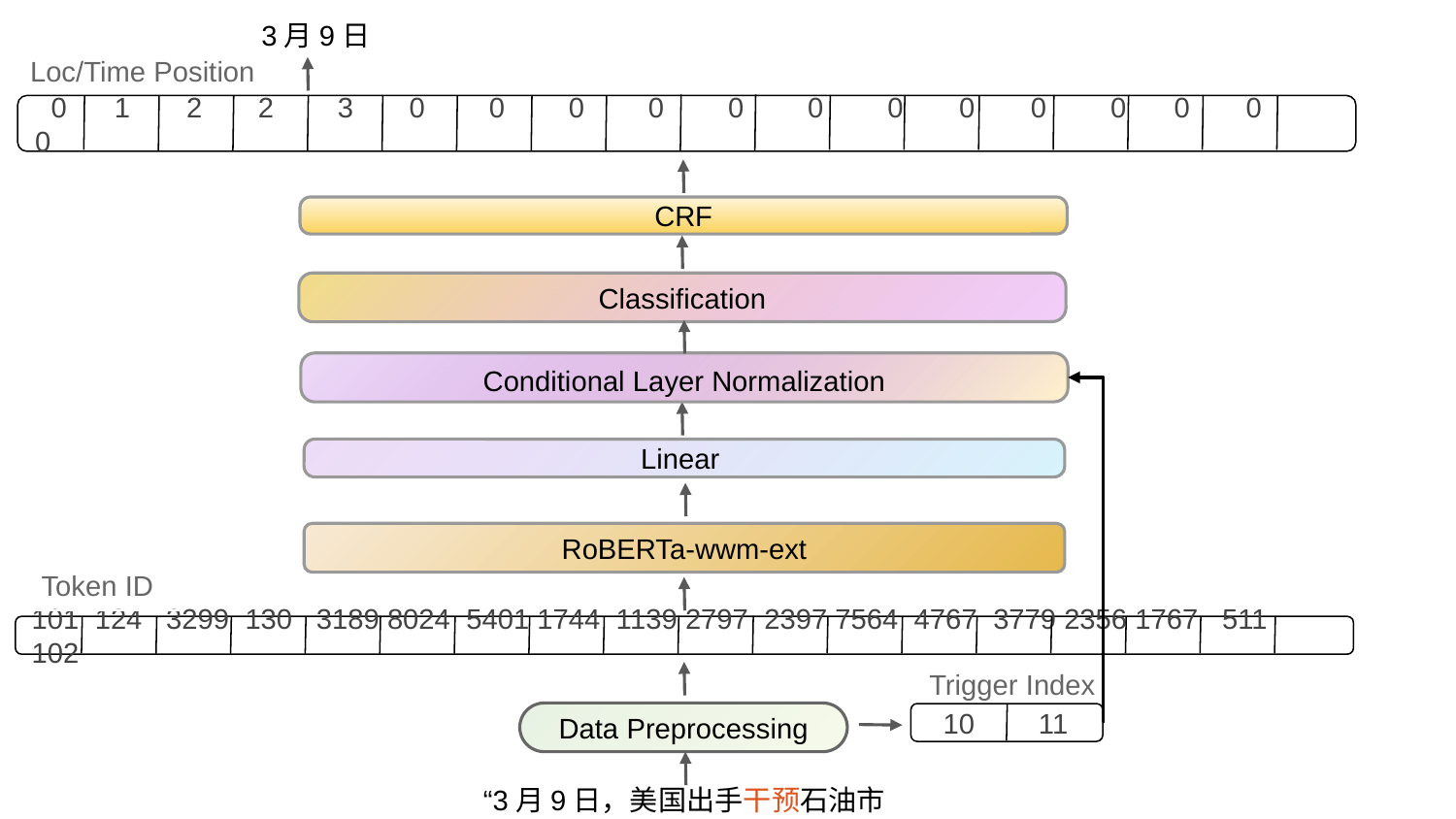

3月9日
Loc/Time Position
  0      1       2       2        3       0        0        0        0        0        0        0       0       0        0      0       0        0
CRF
Classification
Conditional Layer Normalization
Linear
RoBERTa-wwm-ext
Token ID
101  124   3299  130   3189 8024  5401 1744  1139 2797  2397 7564  4767  3779 2356 1767   511   102
Trigger Index
Data Preprocessing
  10        11
“3月9日，美国出手干预石油市场。”